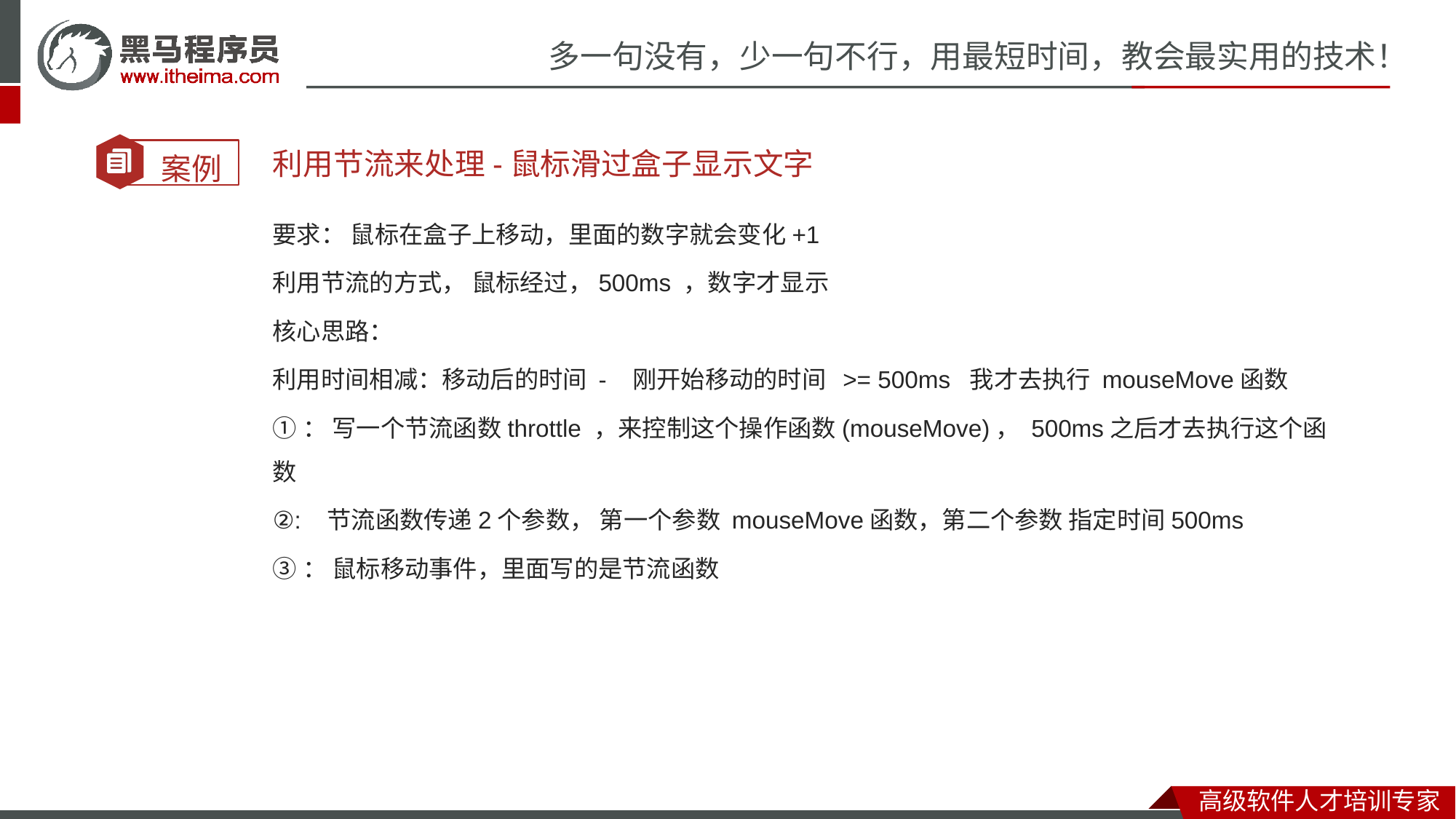

利用节流来处理-鼠标滑过盒子显示文字
要求： 鼠标在盒子上移动，里面的数字就会变化+1
利用节流的方式， 鼠标经过，500ms ，数字才显示
核心思路：
利用时间相减：移动后的时间 -   刚开始移动的时间  >= 500ms  我才去执行 mouseMove函数
①： 写一个节流函数throttle ，来控制这个操作函数(mouseMove)， 500ms之后才去执行这个函数
②:   节流函数传递2个参数， 第一个参数 mouseMove函数，第二个参数 指定时间500ms
③： 鼠标移动事件，里面写的是节流函数